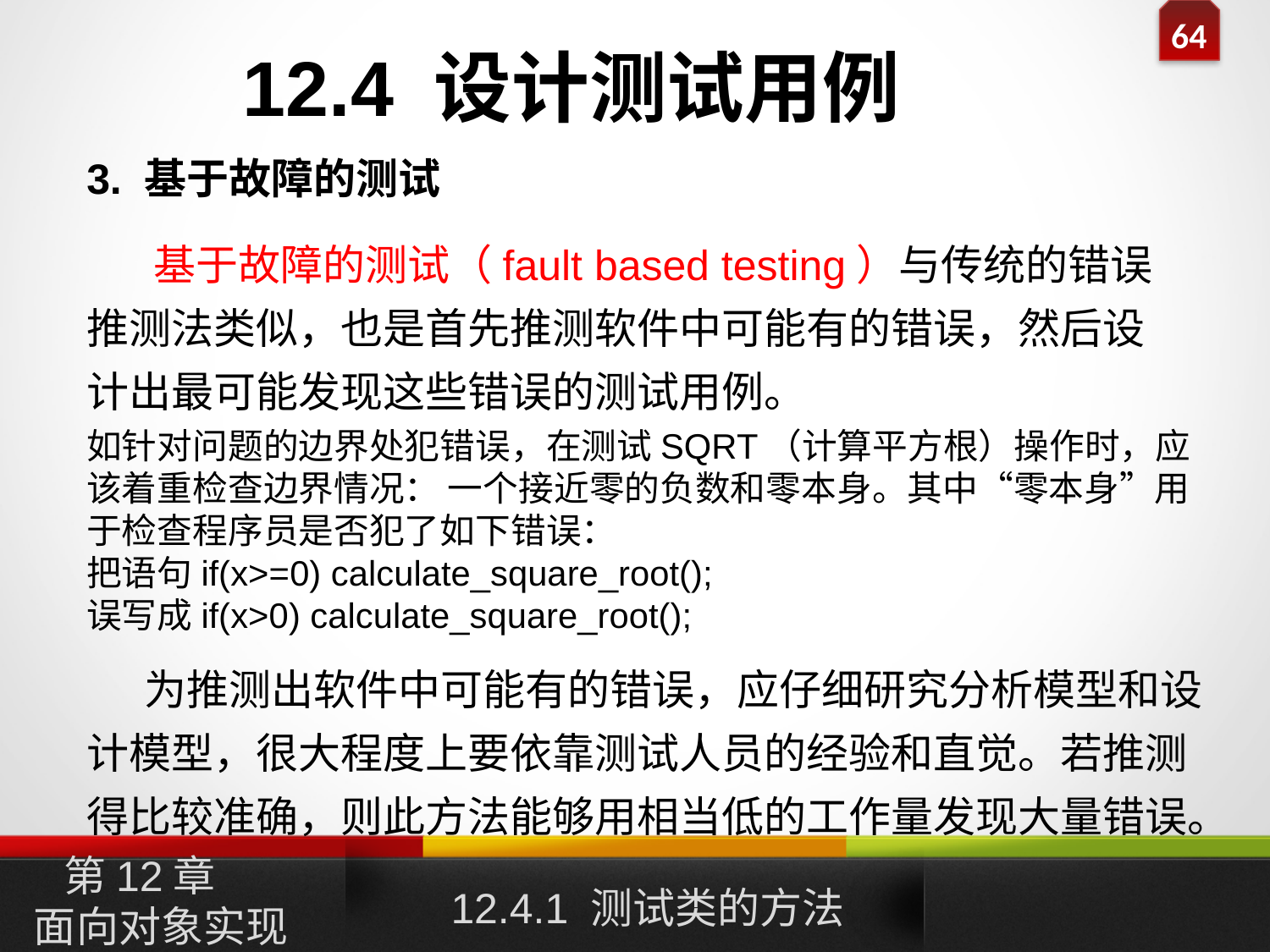

12.4 设计测试用例
3. 基于故障的测试
      基于故障的测试（fault based testing）与传统的错误推测法类似，也是首先推测软件中可能有的错误，然后设计出最可能发现这些错误的测试用例。
如针对问题的边界处犯错误，在测试SQRT（计算平方根）操作时，应该着重检查边界情况： 一个接近零的负数和零本身。其中“零本身”用于检查程序员是否犯了如下错误：
把语句if(x>=0) calculate_square_root();
误写成if(x>0) calculate_square_root();
     为推测出软件中可能有的错误，应仔细研究分析模型和设计模型，很大程度上要依靠测试人员的经验和直觉。若推测得比较准确，则此方法能够用相当低的工作量发现大量错误。
12.4.1 测试类的方法